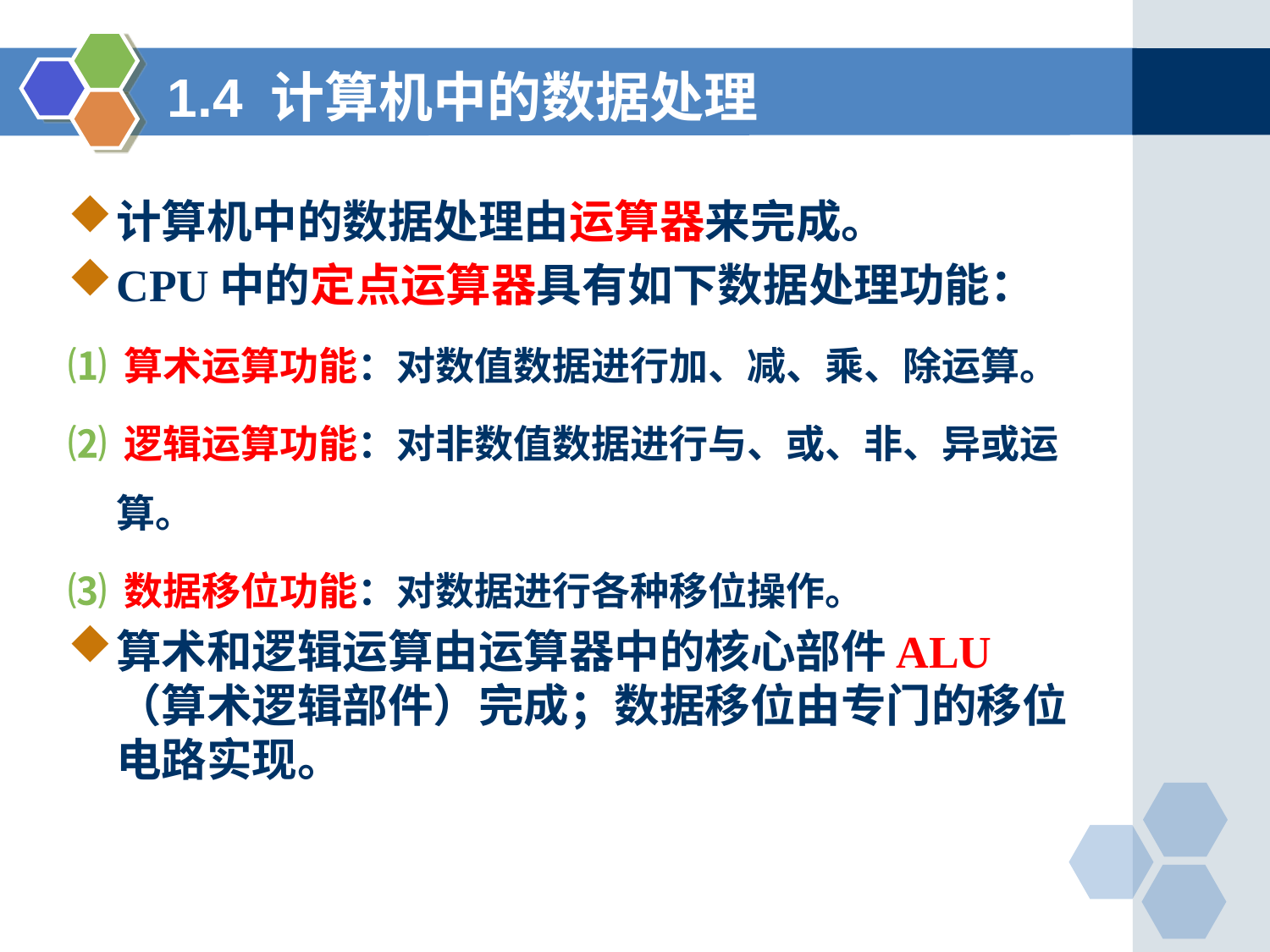

# 1.4 计算机中的数据处理
计算机中的数据处理由运算器来完成。
CPU中的定点运算器具有如下数据处理功能：
⑴ 算术运算功能：对数值数据进行加、减、乘、除运算。
⑵ 逻辑运算功能：对非数值数据进行与、或、非、异或运算。
⑶ 数据移位功能：对数据进行各种移位操作。
算术和逻辑运算由运算器中的核心部件ALU（算术逻辑部件）完成；数据移位由专门的移位电路实现。